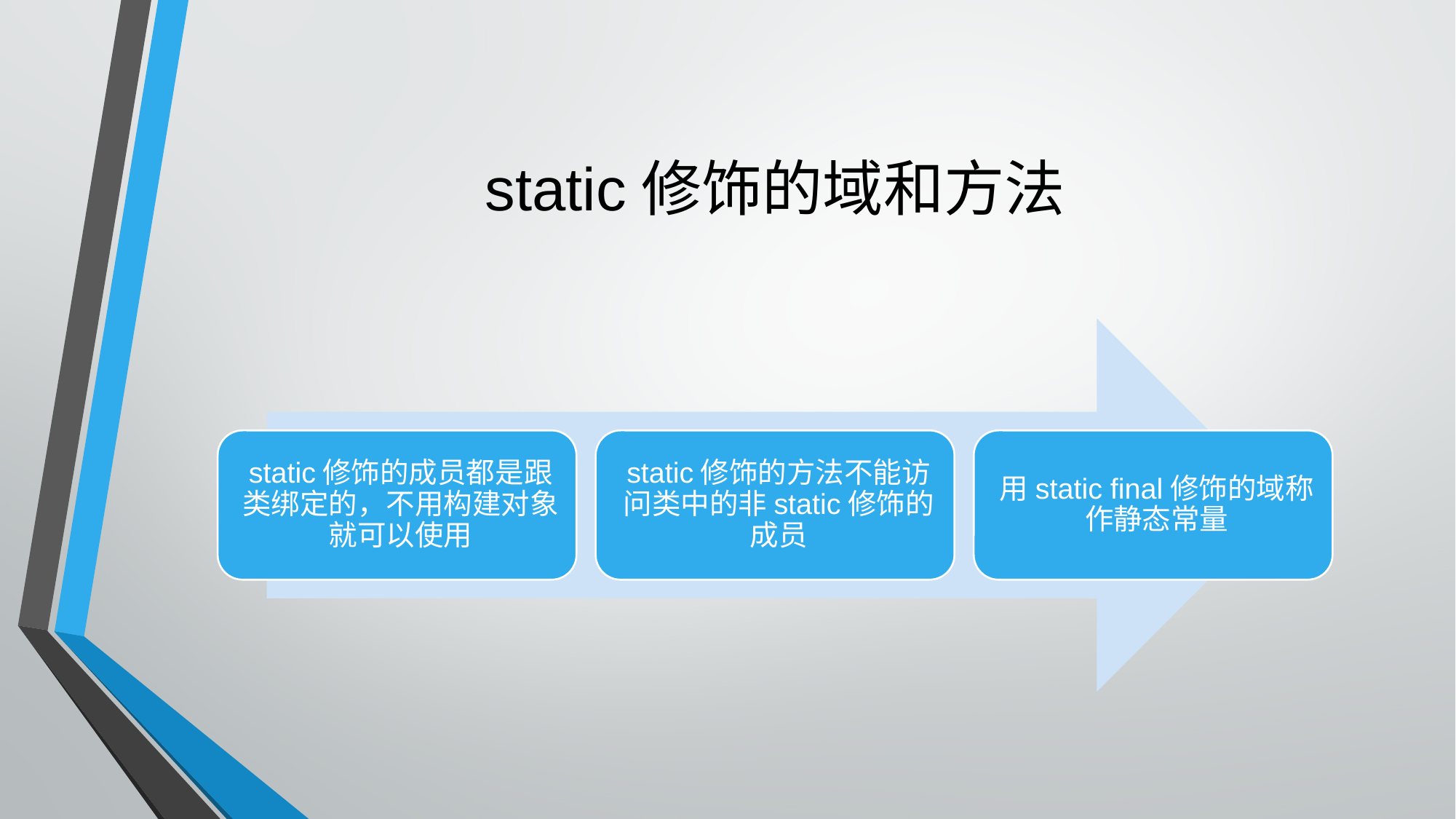

# static修饰的域和方法
static修饰的成员都是跟类绑定的，不用构建对象就可以使用
static修饰的方法不能访问类中的非static修饰的成员
用static final修饰的域称作静态常量